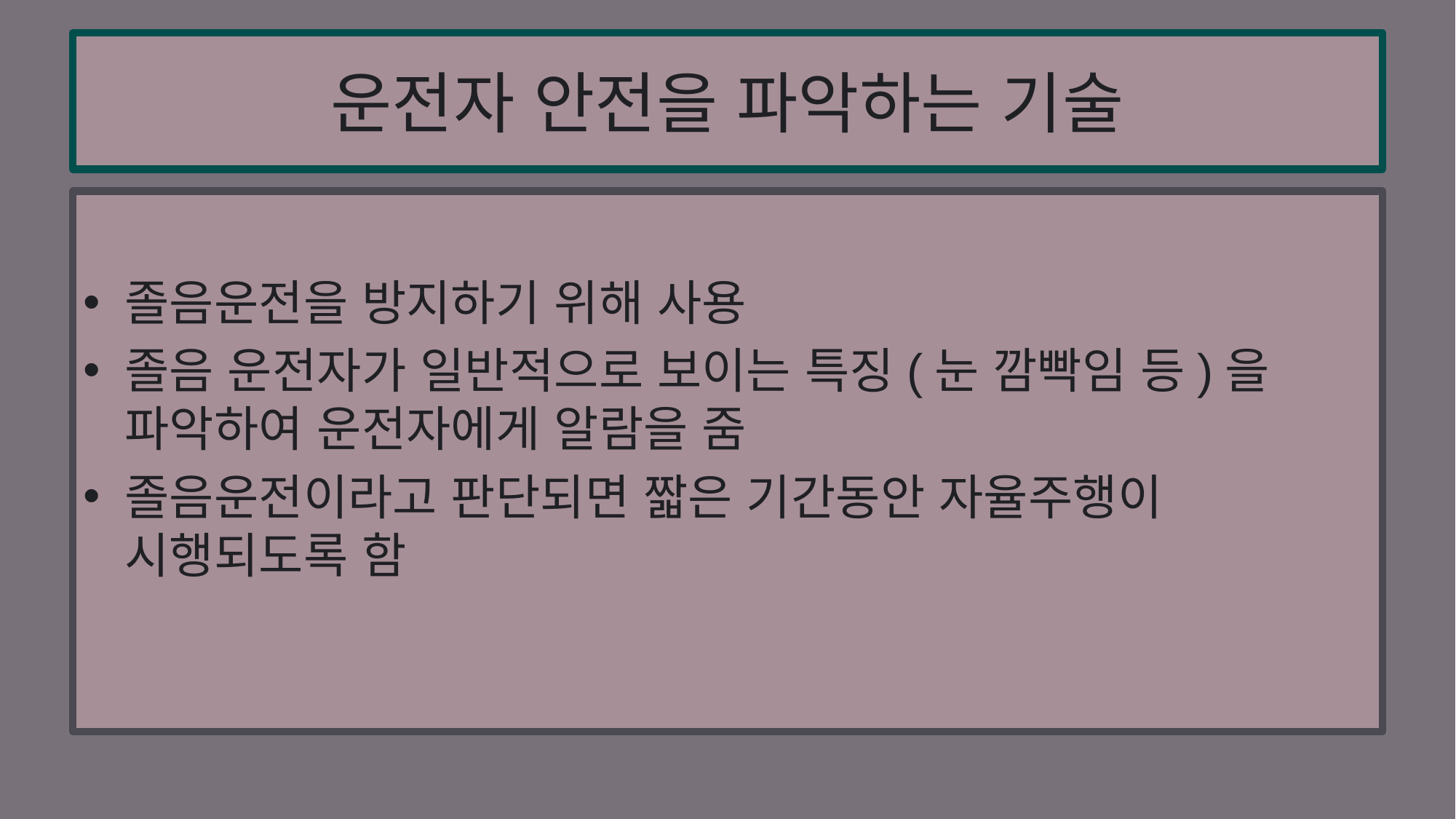

# 운전자 안전을 파악하는 기술
졸음운전을 방지하기 위해 사용
졸음 운전자가 일반적으로 보이는 특징(눈 깜빡임 등)을 파악하여 운전자에게 알람을 줌
졸음운전이라고 판단되면 짧은 기간동안 자율주행이 시행되도록 함